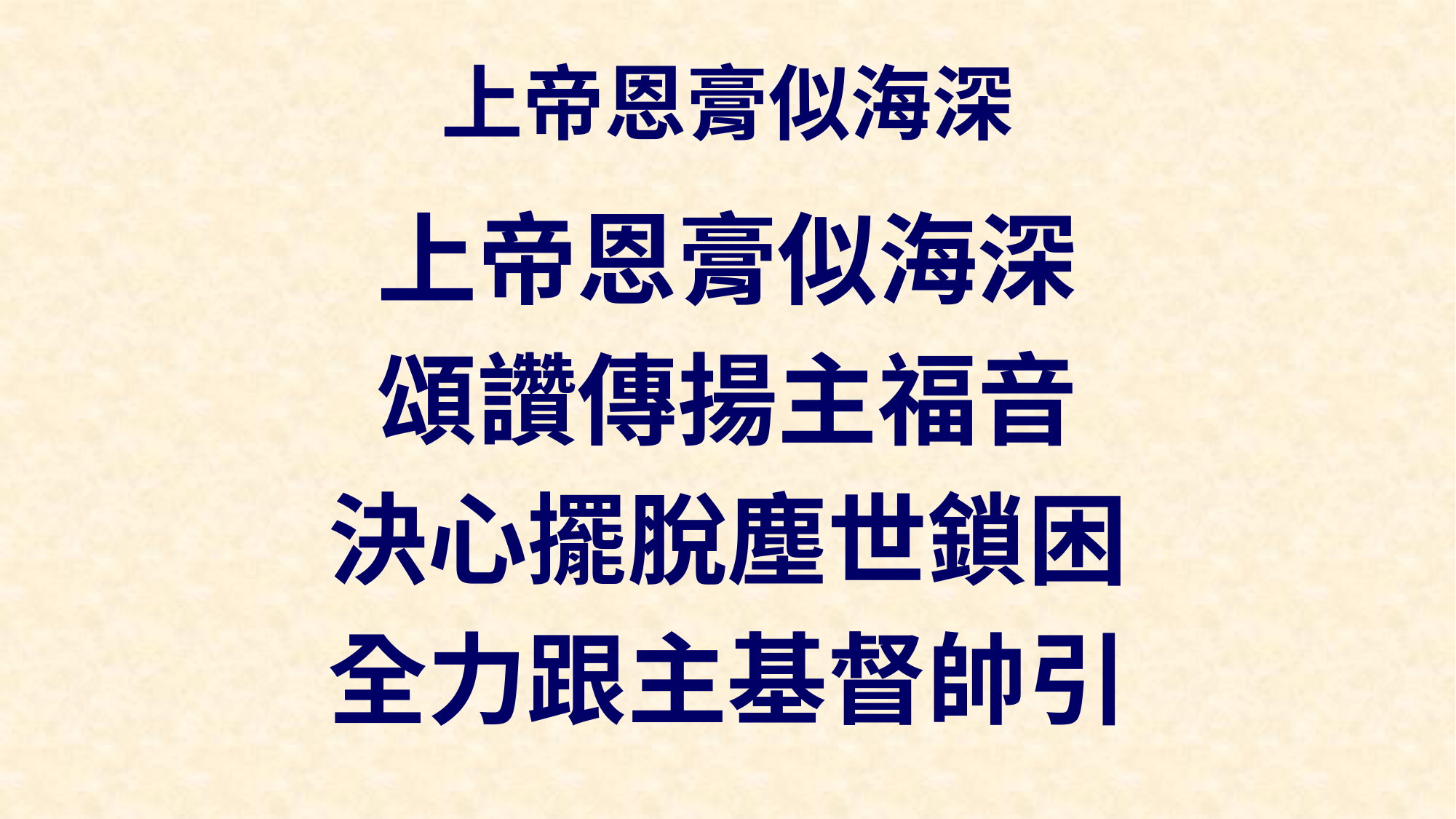

# 上帝恩膏似海深
上帝恩膏似海深
頌讚傳揚主福音
決心擺脫塵世鎖困
全力跟主基督帥引